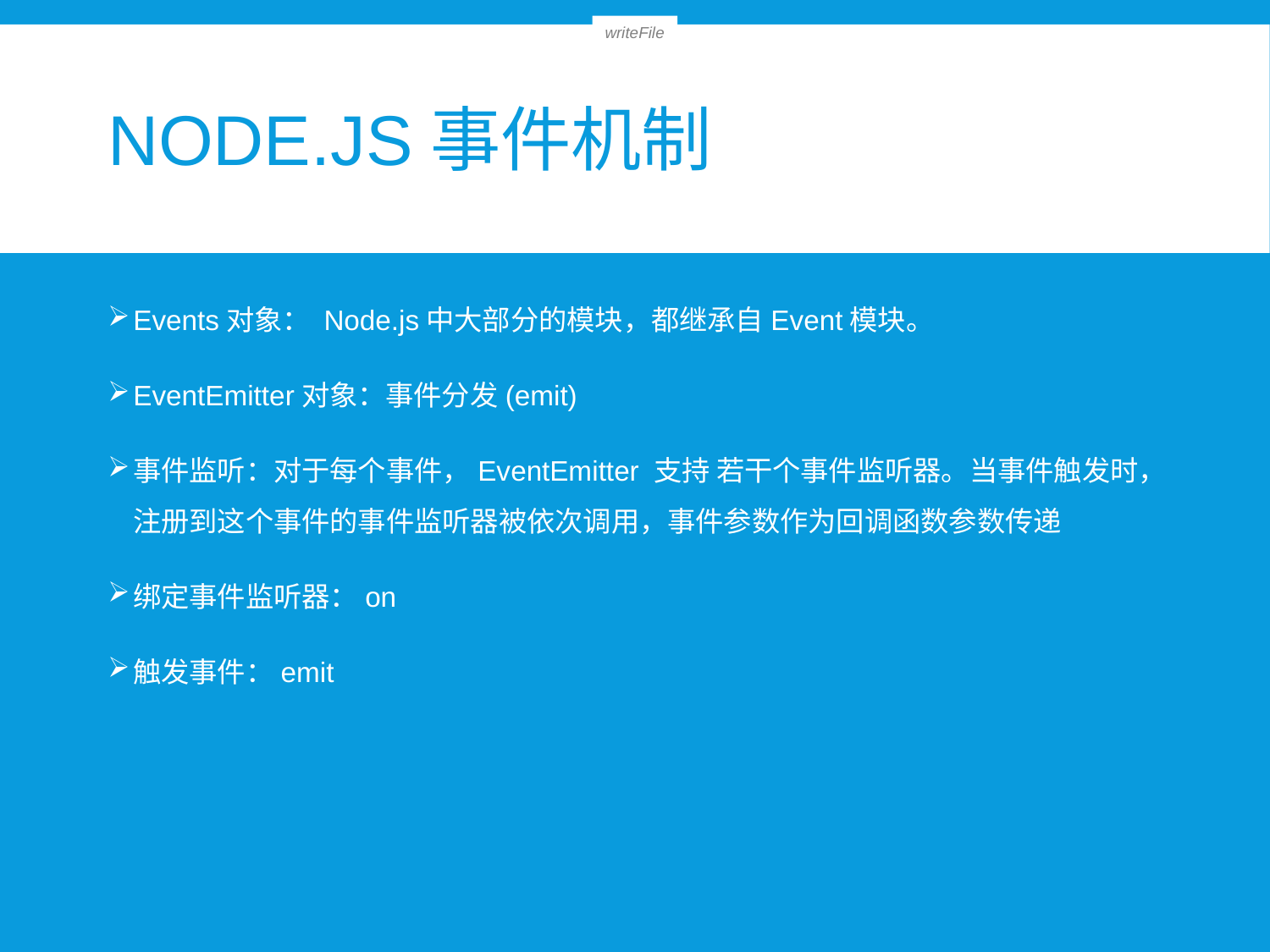

writeFile
# Node.js事件机制
Events对象： Node.js中大部分的模块，都继承自Event模块。
EventEmitter对象：事件分发(emit)
事件监听：对于每个事件，EventEmitter 支持 若干个事件监听器。当事件触发时，注册到这个事件的事件监听器被依次调用，事件参数作为回调函数参数传递
绑定事件监听器：on
触发事件：emit